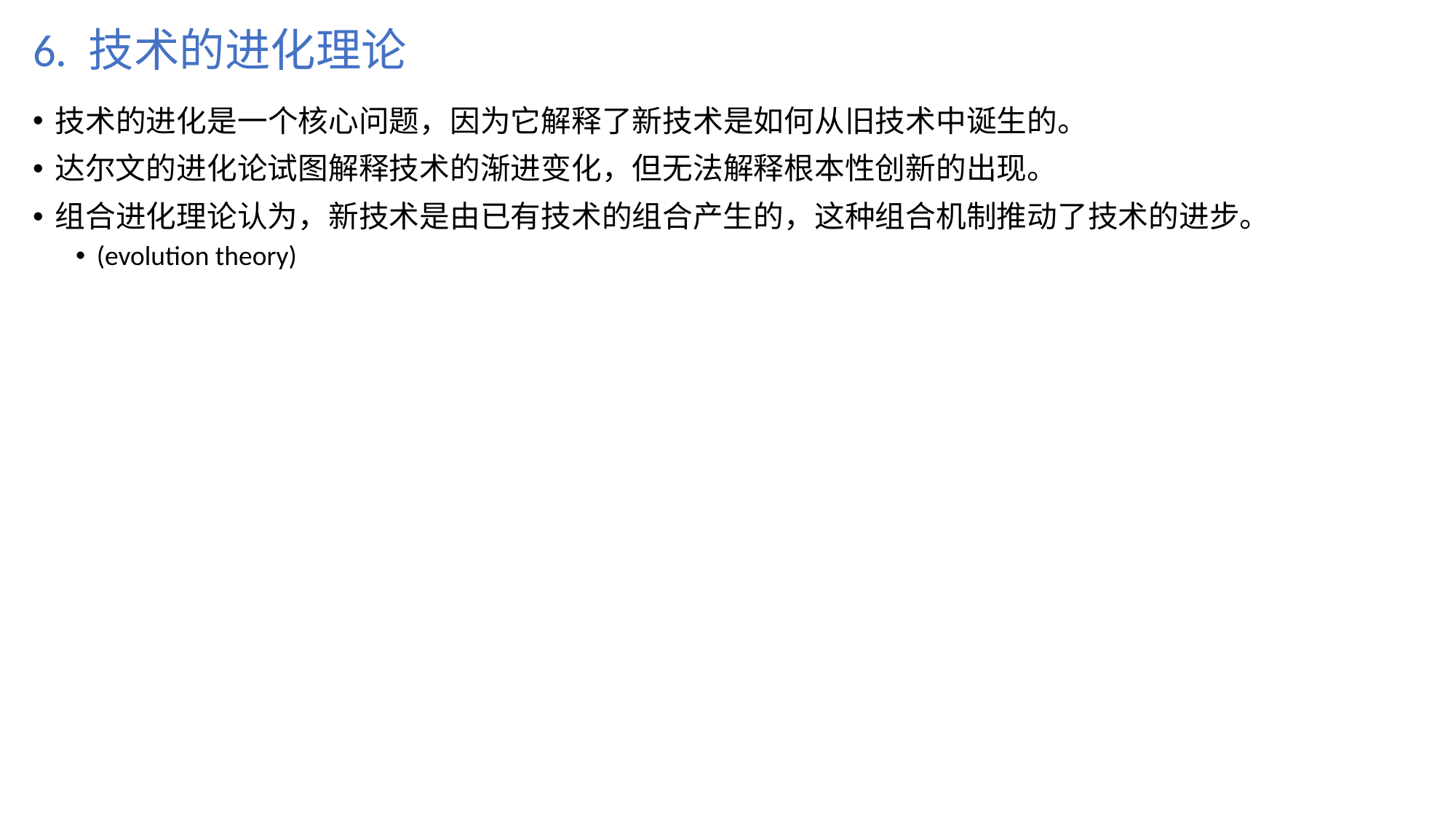

# 6. 技术的进化理论
技术的进化是一个核心问题，因为它解释了新技术是如何从旧技术中诞生的。
达尔文的进化论试图解释技术的渐进变化，但无法解释根本性创新的出现。
组合进化理论认为，新技术是由已有技术的组合产生的，这种组合机制推动了技术的进步。
(evolution theory)